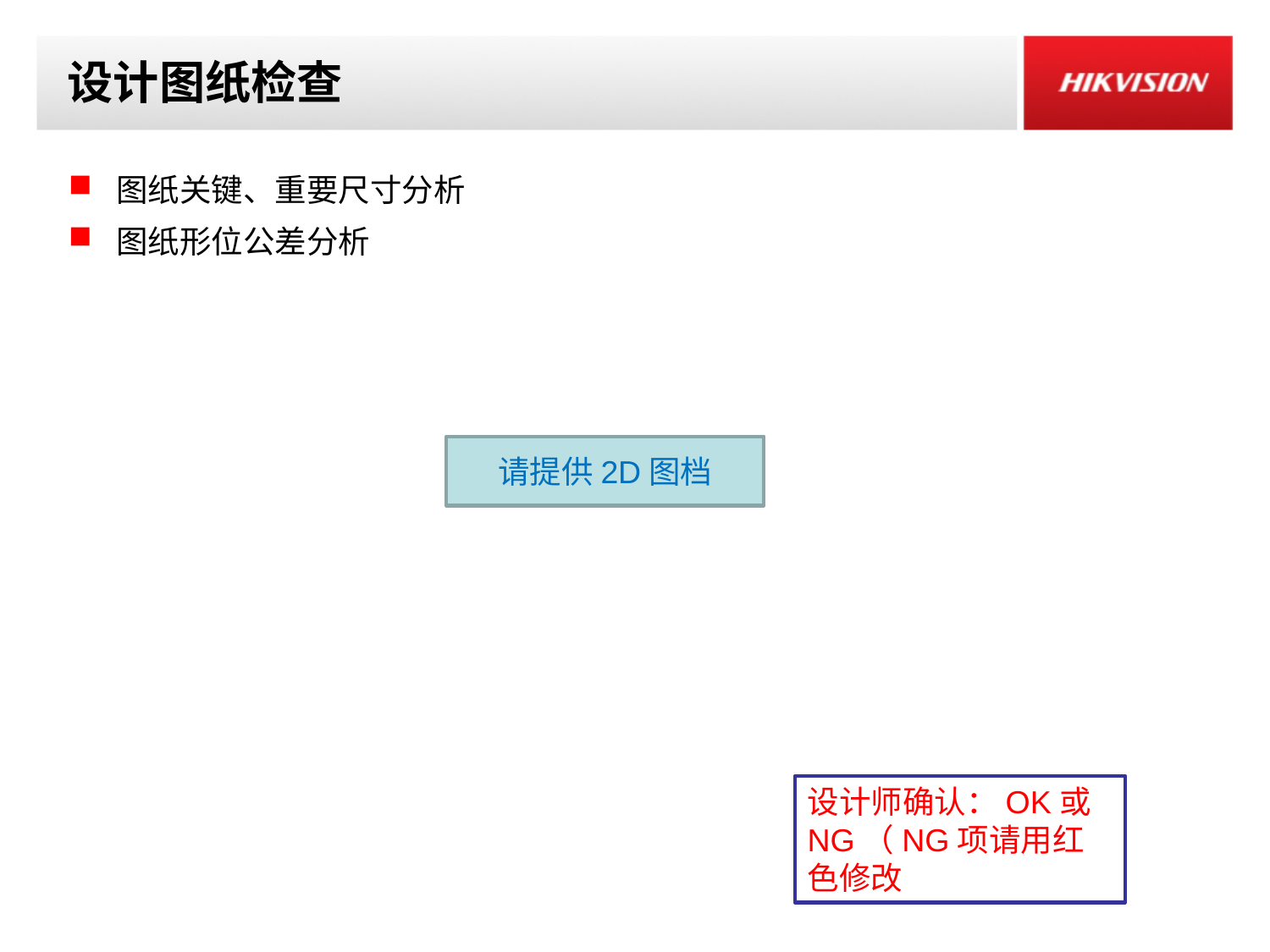

# 设计图纸检查
图纸关键、重要尺寸分析
图纸形位公差分析

请提供2D图档
设计师确认：OK或NG（NG项请用红色修改